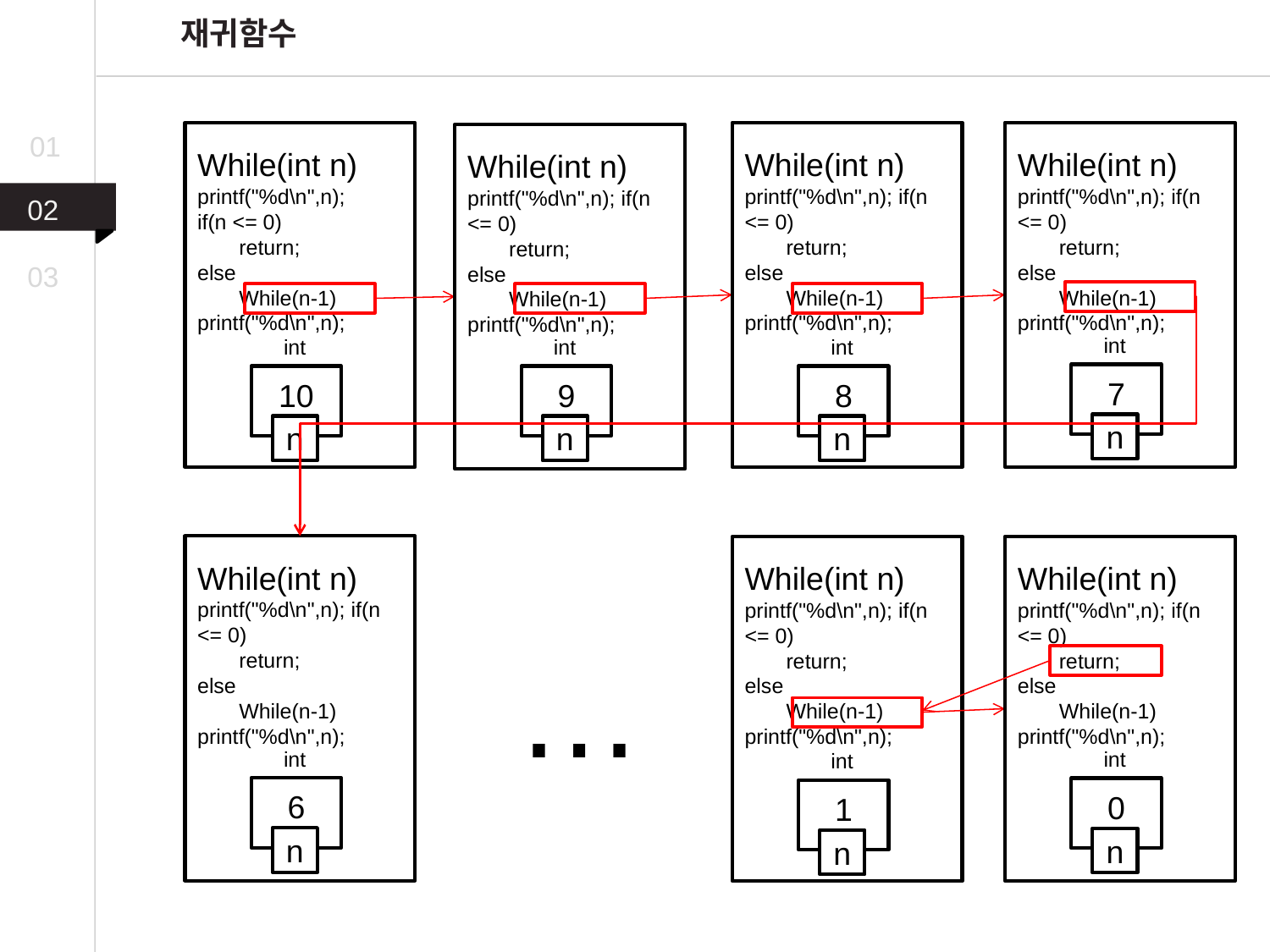

재귀함수
01
While(int n)
printf("%d\n",n);
if(n <= 0)
       return;
else
       While(n-1)
printf("%d\n",n);

While(int n)
printf("%d\n",n); if(n <= 0)
       return;
else
       While(n-1)
printf("%d\n",n);

While(int n)
printf("%d\n",n); if(n <= 0)
       return;
else
       While(n-1)
printf("%d\n",n);

While(int n)
printf("%d\n",n); if(n <= 0)
       return;
else
       While(n-1)
printf("%d\n",n);

02

03

int
int
int
int
7

10

9

8

n
n
n
n
While(int n)
printf("%d\n",n); if(n <= 0)
       return;
else
       While(n-1)
printf("%d\n",n);

While(int n)
printf("%d\n",n); if(n <= 0)
       return;
else
       While(n-1)
printf("%d\n",n);

While(int n)
printf("%d\n",n); if(n <= 0)
       return;
else
       While(n-1)
printf("%d\n",n);

…

int
int
int
6

0

1

n
n
n